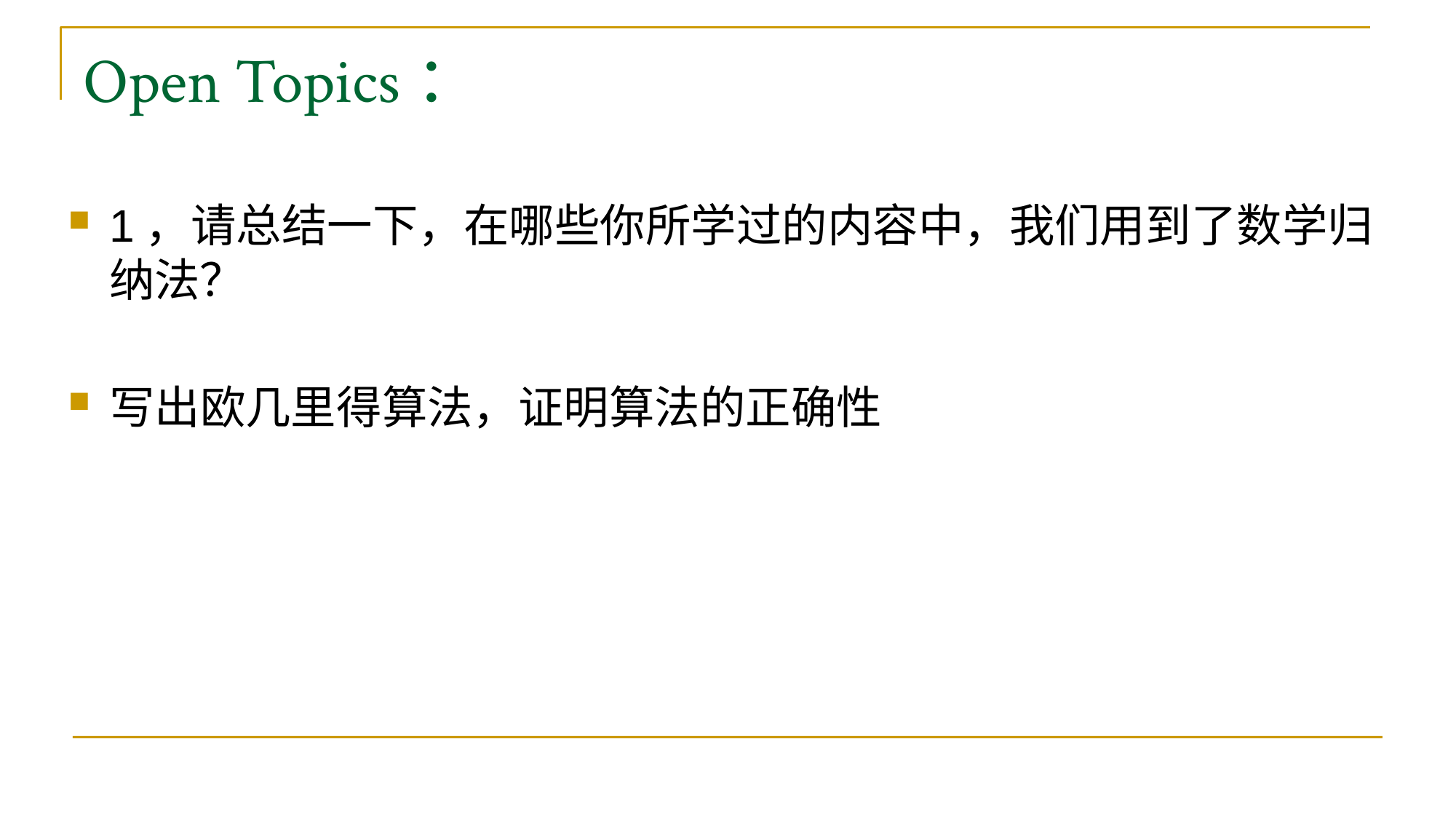

# Open Topics：
1，请总结一下，在哪些你所学过的内容中，我们用到了数学归纳法？

写出欧几里得算法，证明算法的正确性